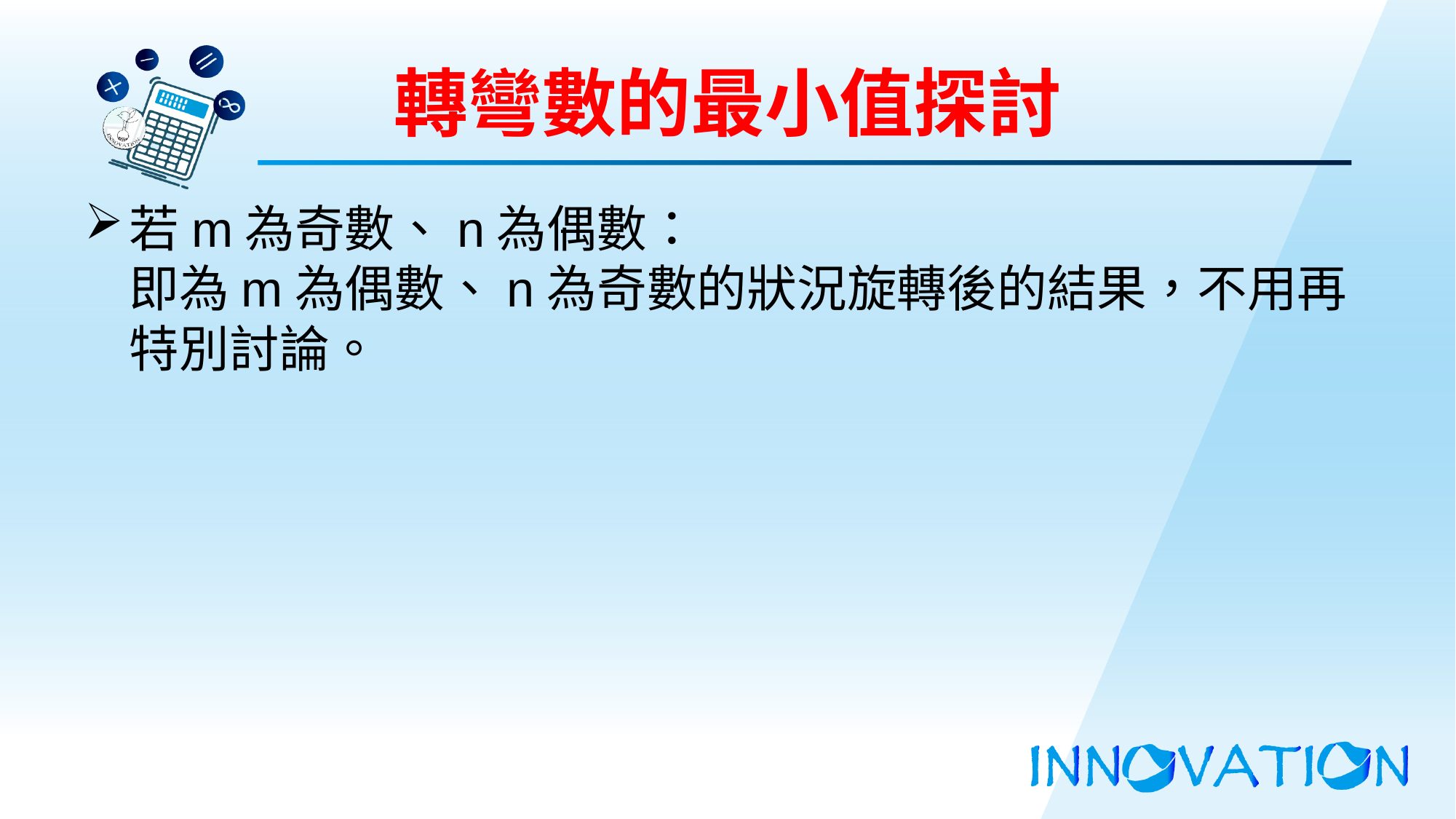

# 轉彎數的最小值探討
若m為奇數、n為偶數：
即為m為偶數、n為奇數的狀況旋轉後的結果，不用再特別討論。